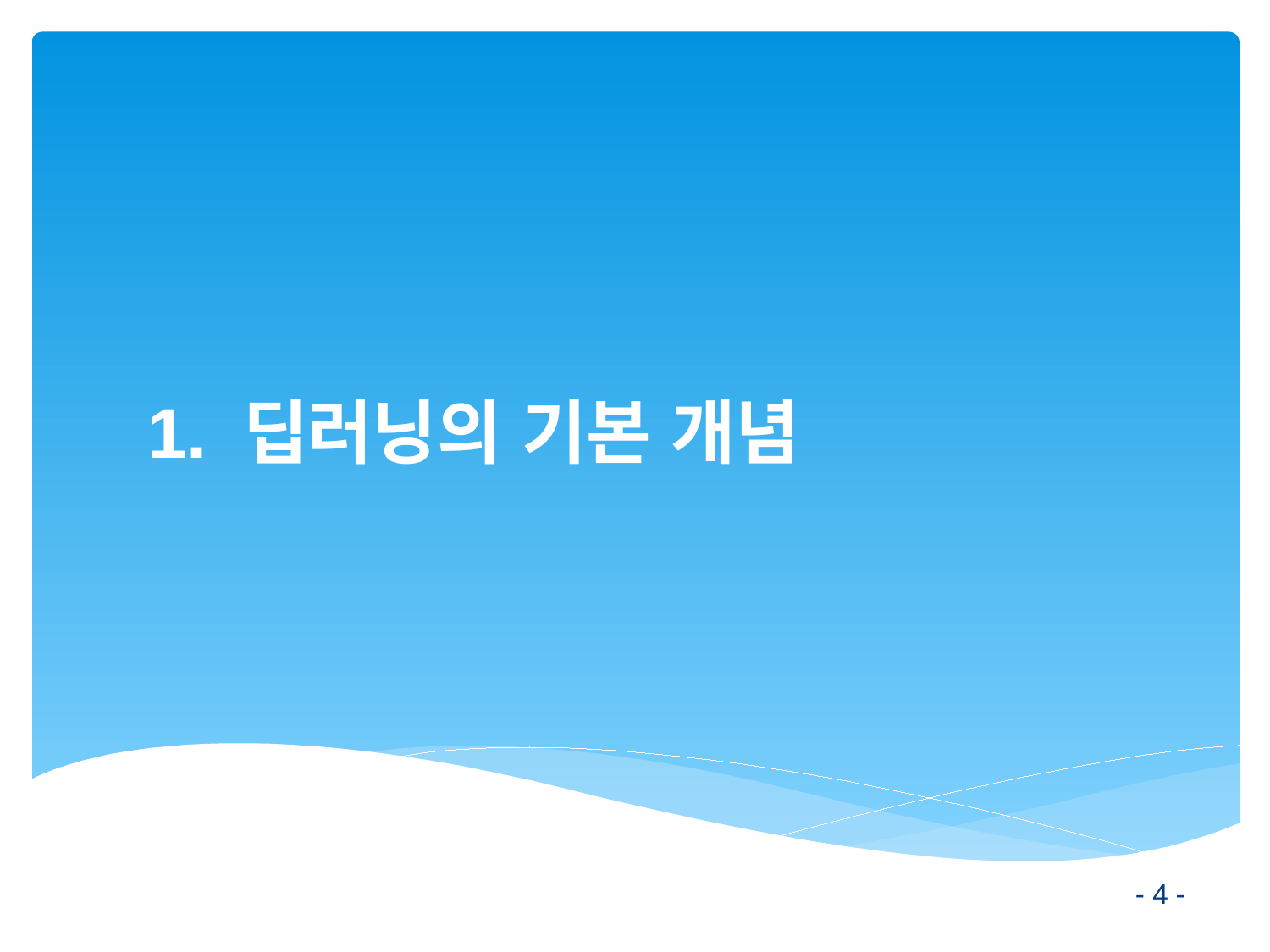

1. 딥러닝의 기본 개념
- 4 -